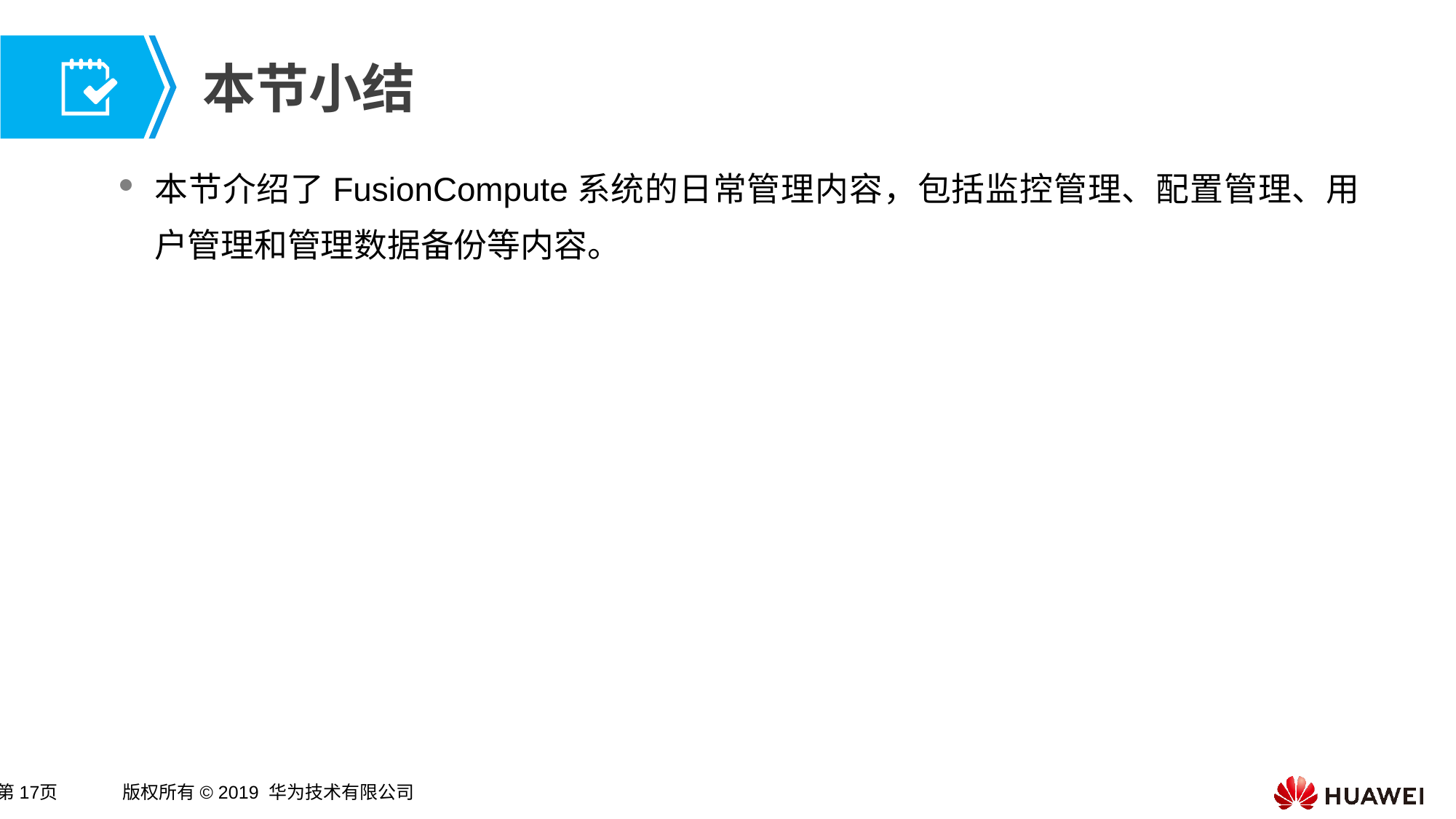

本节介绍了FusionCompute系统的日常管理内容，包括监控管理、配置管理、用户管理和管理数据备份等内容。